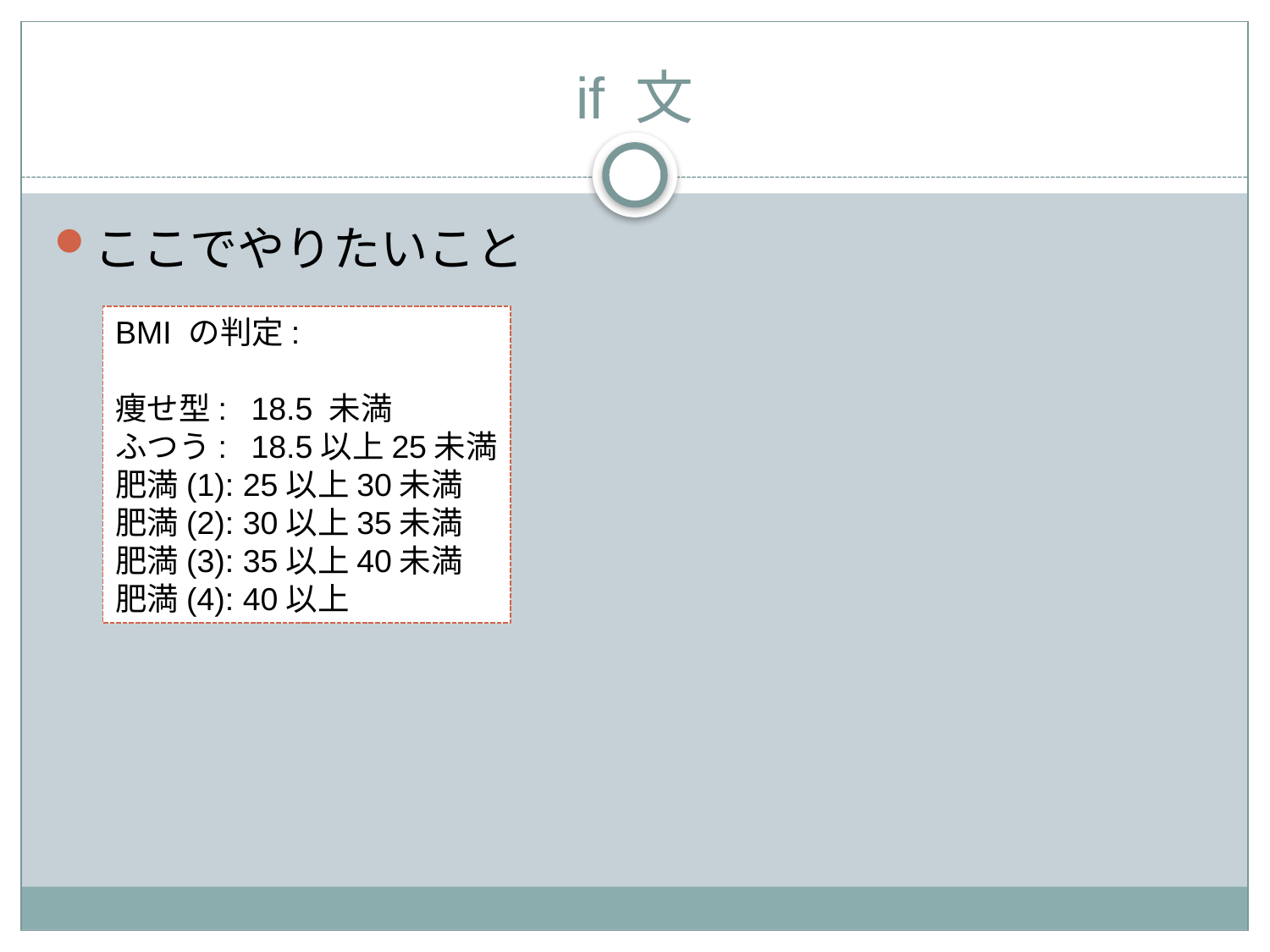

# if 文
ここでやりたいこと

BMI の判定:

痩せ型:	 18.5 未満
ふつう:	 18.5以上25未満
肥満(1): 25以上30未満
肥満(2): 30以上35未満
肥満(3): 35以上40未満
肥満(4): 40以上